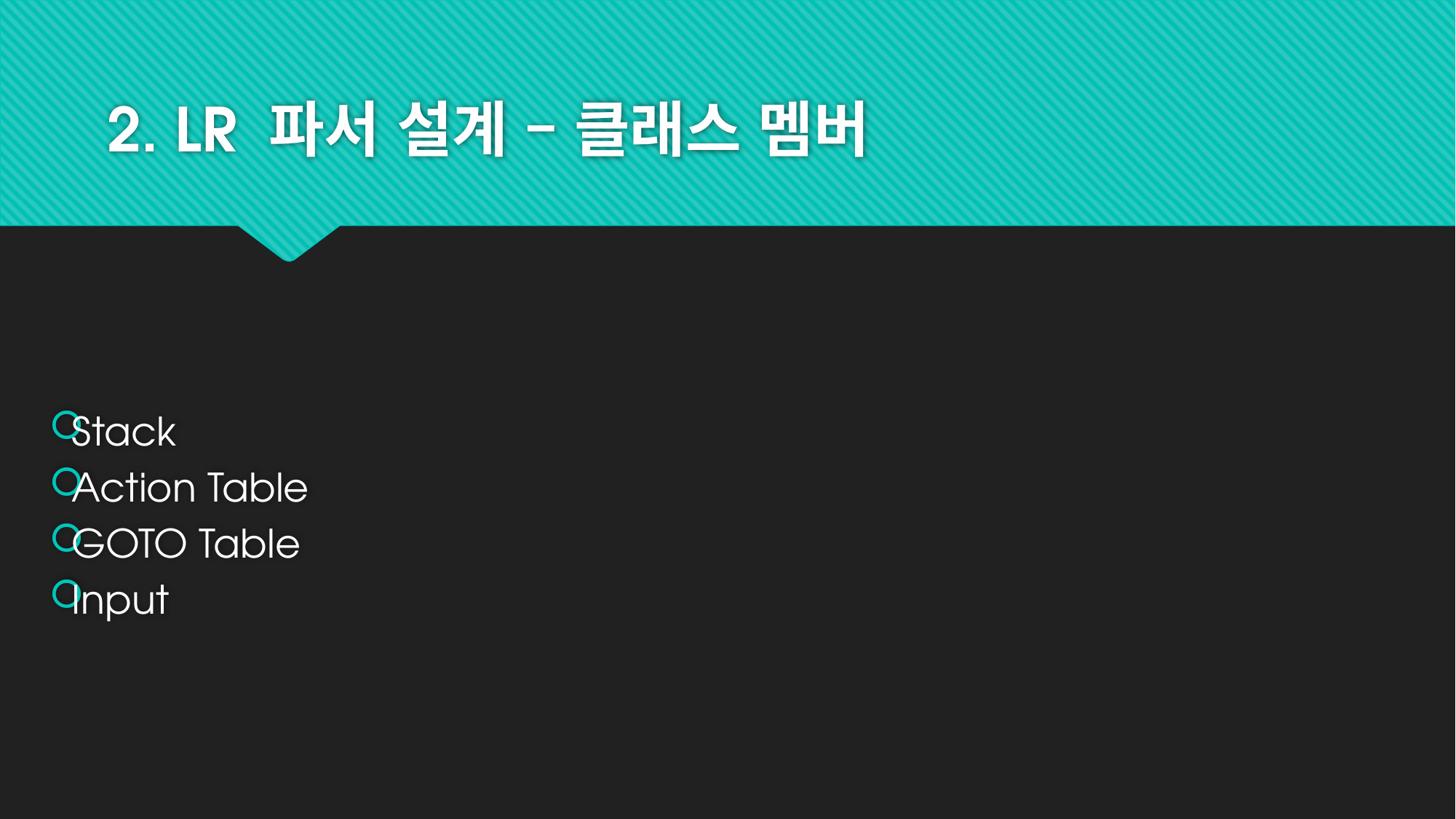

# 2. LR 파서 설계 – 클래스 멤버
Stack
Action Table
GOTO Table
Input